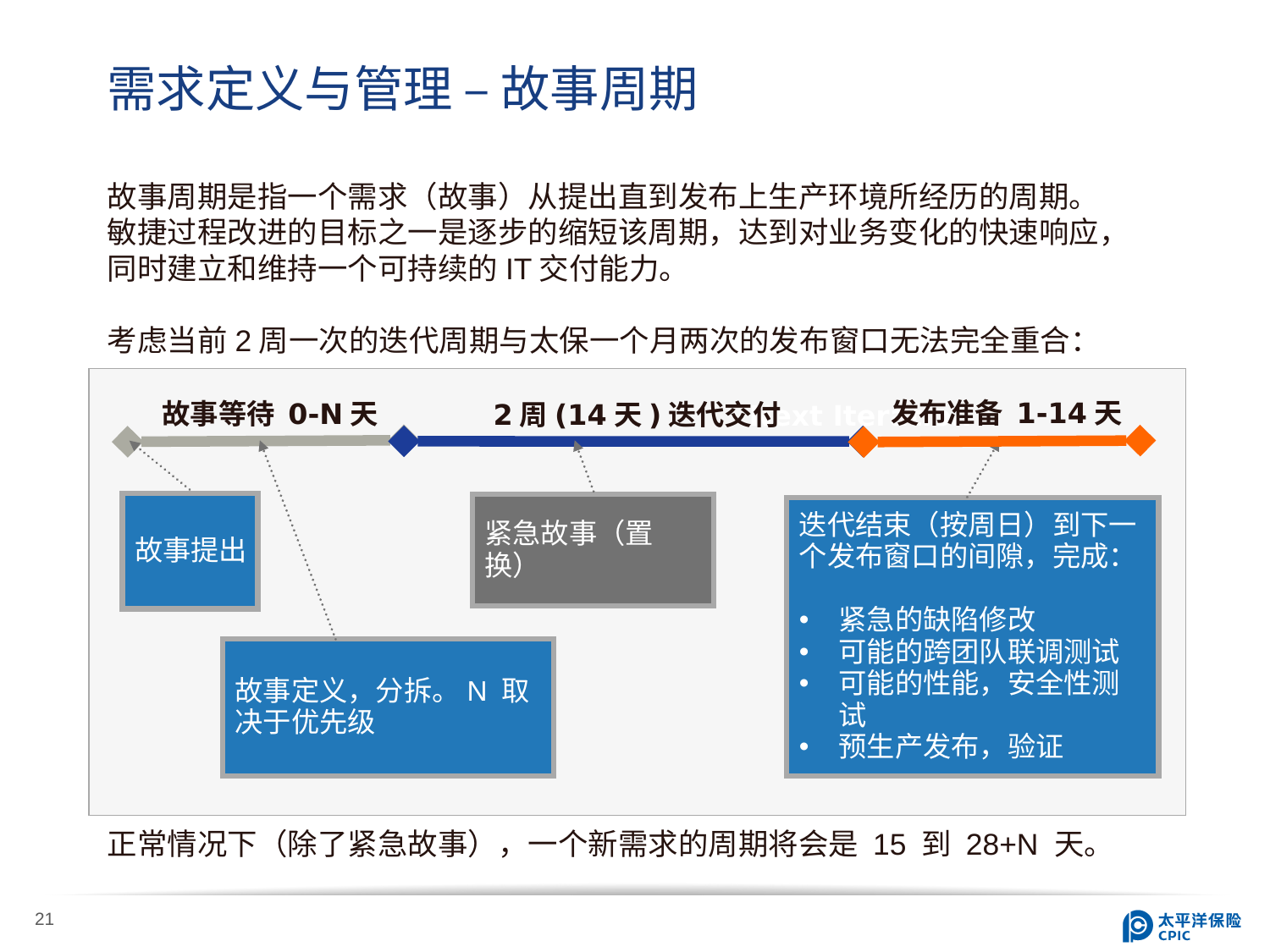

需求定义与管理 – 故事周期
故事周期是指一个需求（故事）从提出直到发布上生产环境所经历的周期。
敏捷过程改进的目标之一是逐步的缩短该周期，达到对业务变化的快速响应，同时建立和维持一个可持续的IT交付能力。

考虑当前2周一次的迭代周期与太保一个月两次的发布窗口无法完全重合：

正常情况下（除了紧急故事），一个新需求的周期将会是 15 到 28+N 天。

发布准备 1-14天
故事等待 0-N天
2周(14天)迭代交付
Next Iteration

故事提出
紧急故事（置换）
迭代结束（按周日）到下一个发布窗口的间隙，完成：

紧急的缺陷修改
可能的跨团队联调测试
可能的性能，安全性测试
预生产发布，验证
故事定义，分拆。N 取
决于优先级